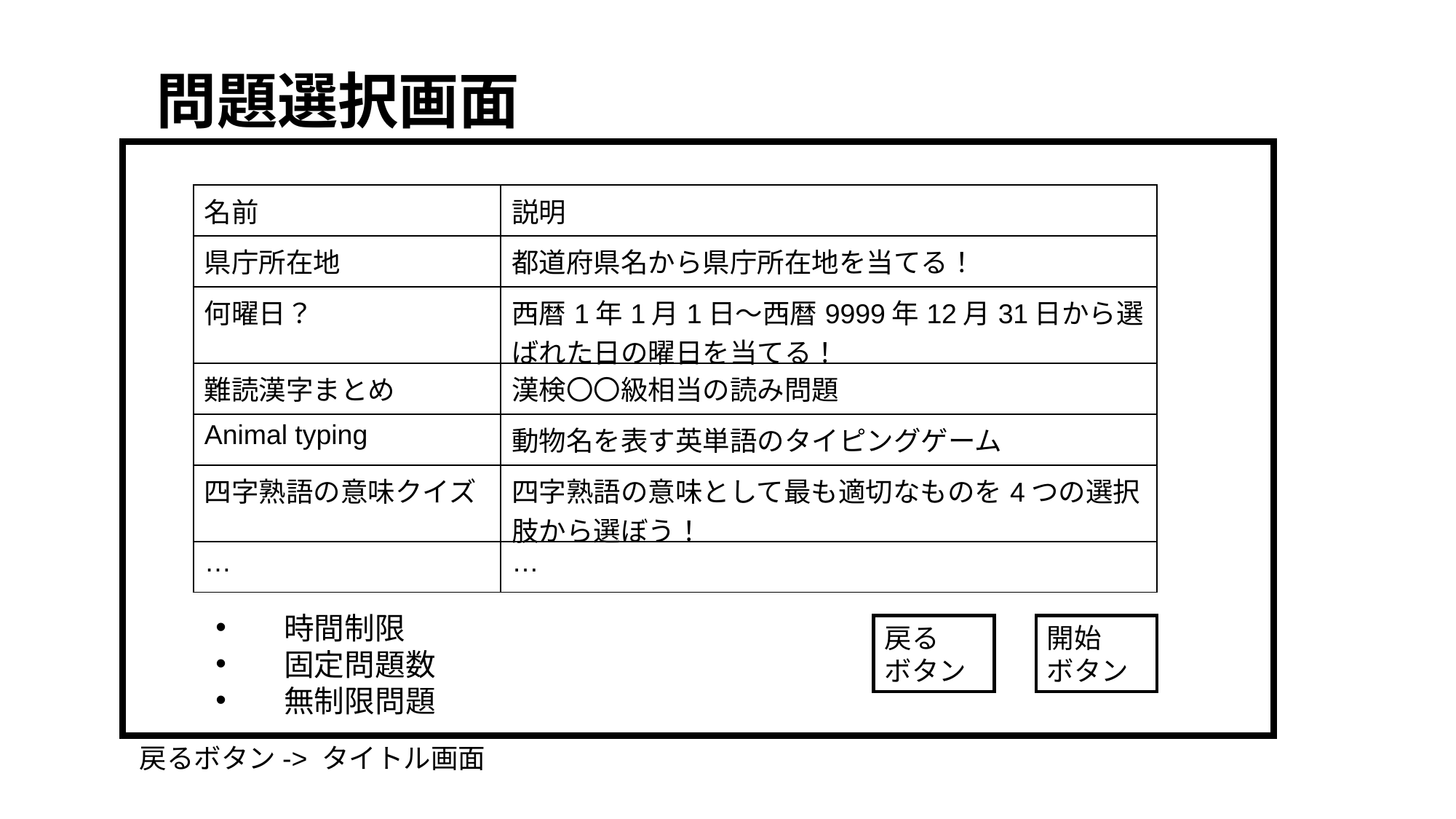

問題選択画面

| 名前 | 説明 |
| --- | --- |
| 県庁所在地 | 都道府県名から県庁所在地を当てる！ |
| 何曜日？ | 西暦1年1月1日～西暦9999年12月31日から選ばれた日の曜日を当てる！ |
| 難読漢字まとめ | 漢検〇〇級相当の読み問題 |
| Animal typing | 動物名を表す英単語のタイピングゲーム |
| 四字熟語の意味クイズ | 四字熟語の意味として最も適切なものを4つの選択肢から選ぼう！ |
| … | … |
時間制限
固定問題数
無制限問題
戻る
ボタン
開始
ボタン
戻るボタン-> タイトル画面